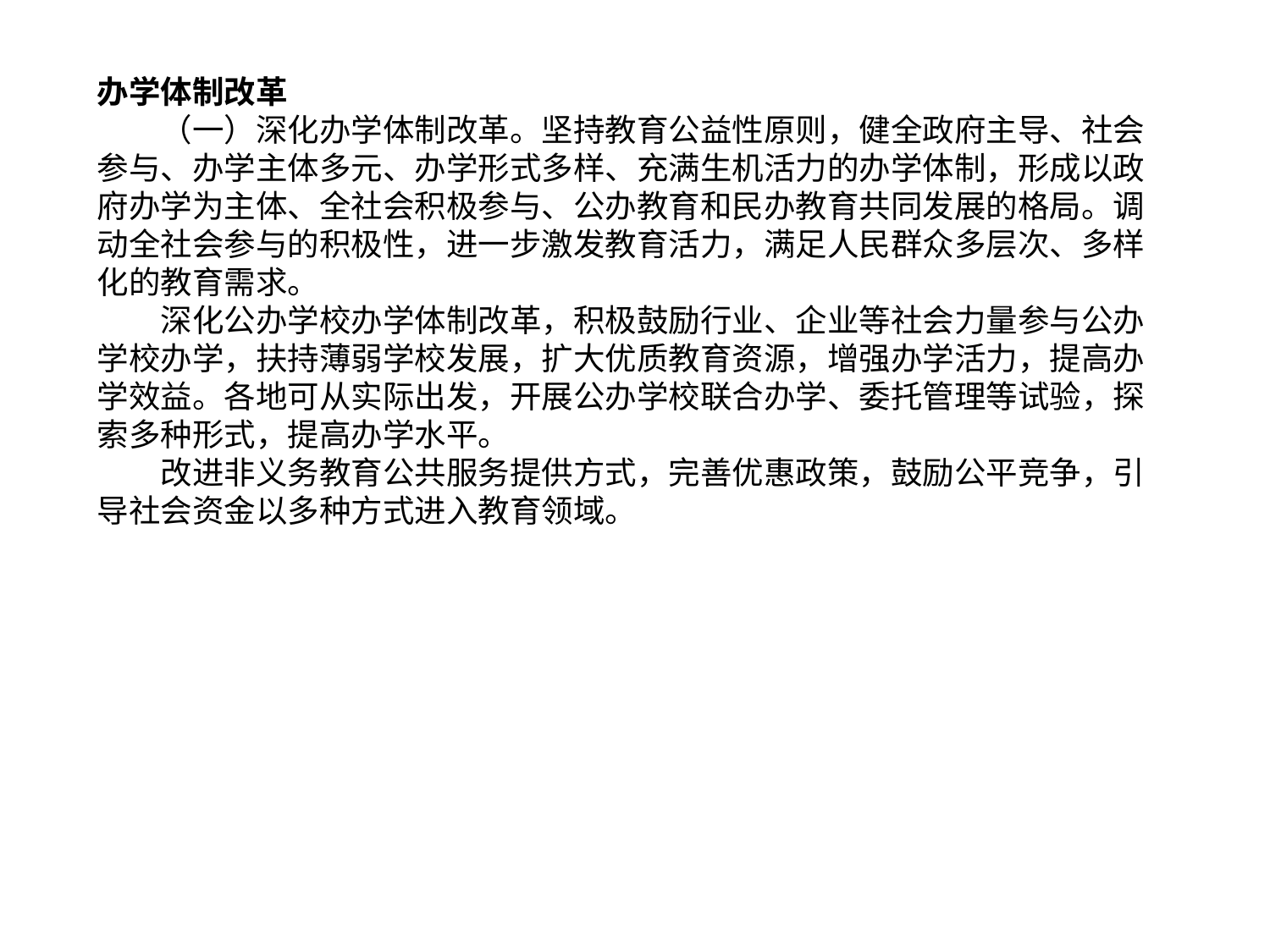

办学体制改革
　　（一）深化办学体制改革。坚持教育公益性原则，健全政府主导、社会参与、办学主体多元、办学形式多样、充满生机活力的办学体制，形成以政府办学为主体、全社会积极参与、公办教育和民办教育共同发展的格局。调动全社会参与的积极性，进一步激发教育活力，满足人民群众多层次、多样化的教育需求。
　　深化公办学校办学体制改革，积极鼓励行业、企业等社会力量参与公办学校办学，扶持薄弱学校发展，扩大优质教育资源，增强办学活力，提高办学效益。各地可从实际出发，开展公办学校联合办学、委托管理等试验，探索多种形式，提高办学水平。
　　改进非义务教育公共服务提供方式，完善优惠政策，鼓励公平竞争，引导社会资金以多种方式进入教育领域。